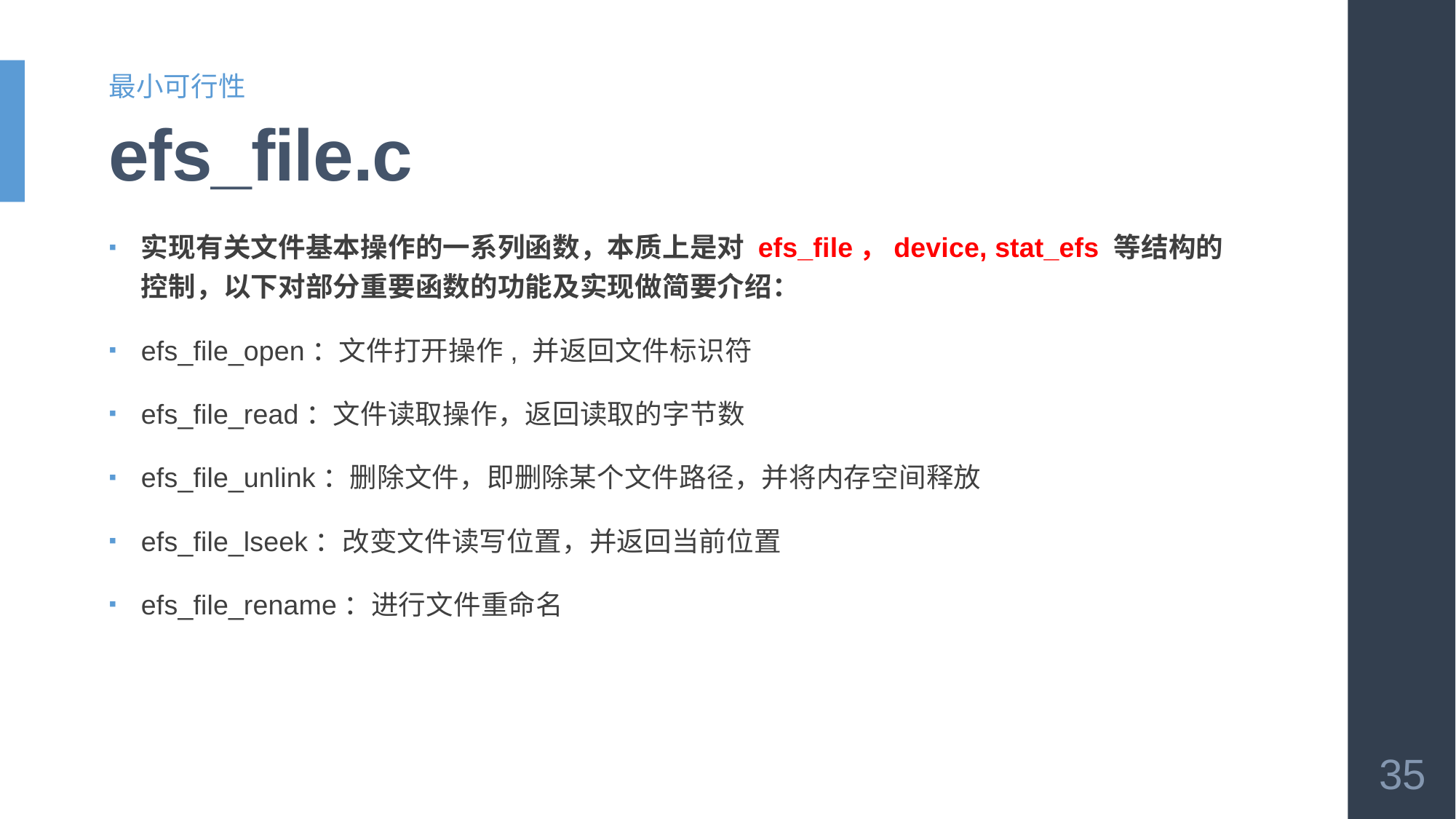

最小可行性
# efs_file.c
实现有关文件基本操作的一系列函数，本质上是对 efs_file，device, stat_efs 等结构的控制，以下对部分重要函数的功能及实现做简要介绍：
efs_file_open：文件打开操作, 并返回文件标识符
efs_file_read：文件读取操作，返回读取的字节数
efs_file_unlink：删除文件，即删除某个文件路径，并将内存空间释放
efs_file_lseek：改变文件读写位置，并返回当前位置
efs_file_rename：进行文件重命名
35